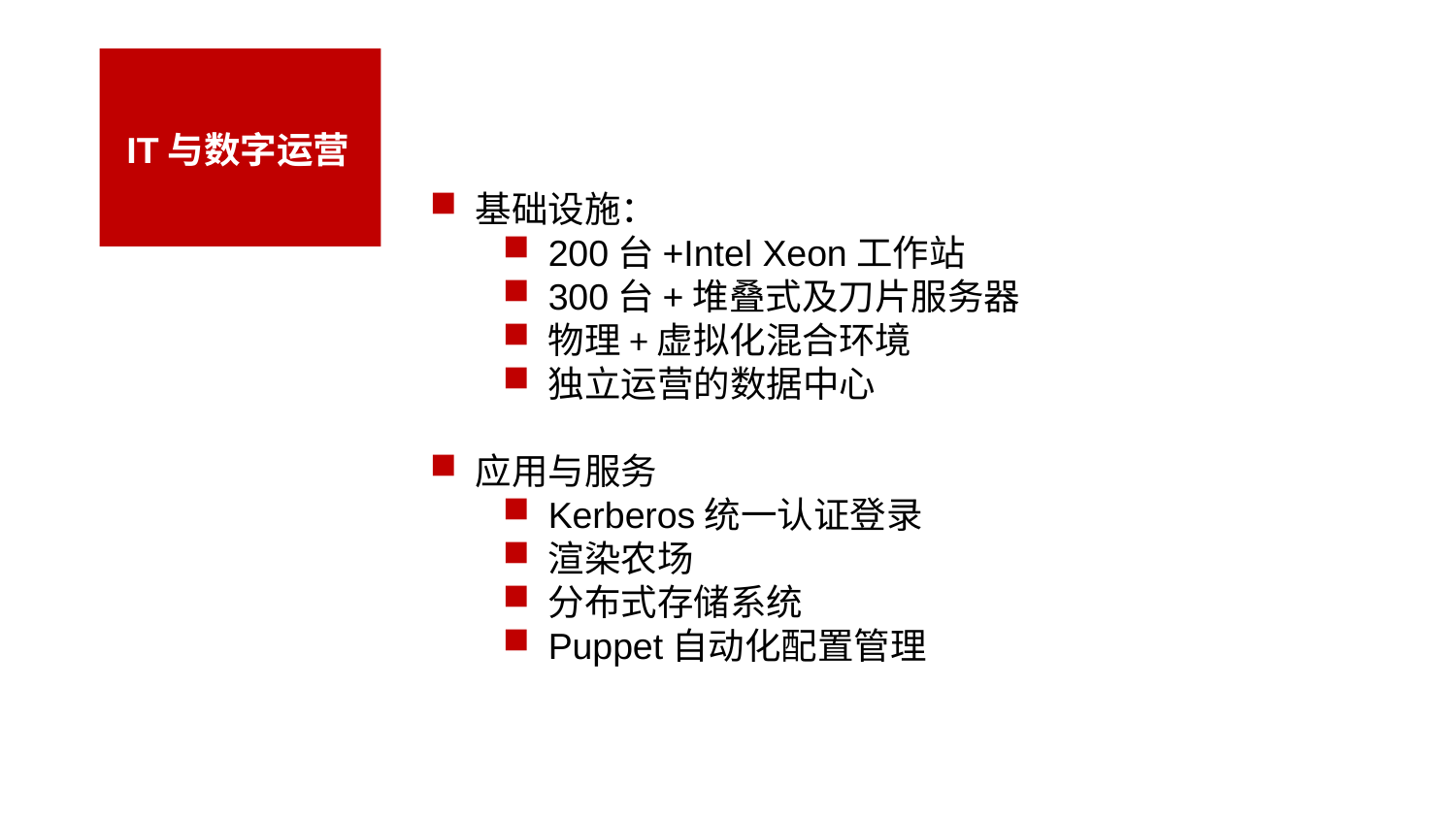

IT与数字运营
基础设施：
200台+Intel Xeon工作站
300台+堆叠式及刀片服务器
物理+虚拟化混合环境
独立运营的数据中心

应用与服务
Kerberos统一认证登录
渲染农场
分布式存储系统
Puppet自动化配置管理